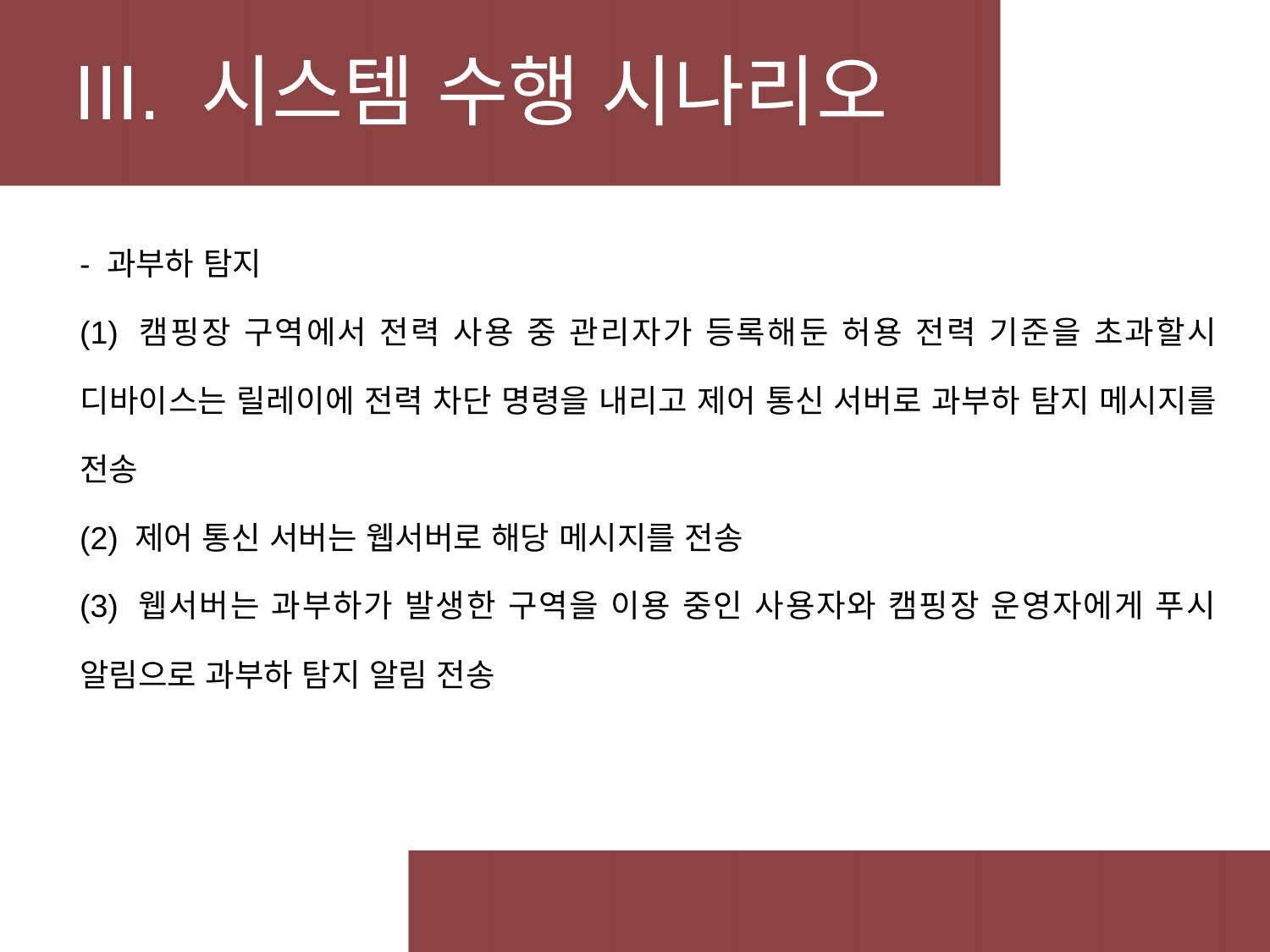

# III. 시스템 수행 시나리오
- 과부하 탐지
(1) 캠핑장 구역에서 전력 사용 중 관리자가 등록해둔 허용 전력 기준을 초과할시 디바이스는 릴레이에 전력 차단 명령을 내리고 제어 통신 서버로 과부하 탐지 메시지를 전송
(2) 제어 통신 서버는 웹서버로 해당 메시지를 전송
(3) 웹서버는 과부하가 발생한 구역을 이용 중인 사용자와 캠핑장 운영자에게 푸시 알림으로 과부하 탐지 알림 전송